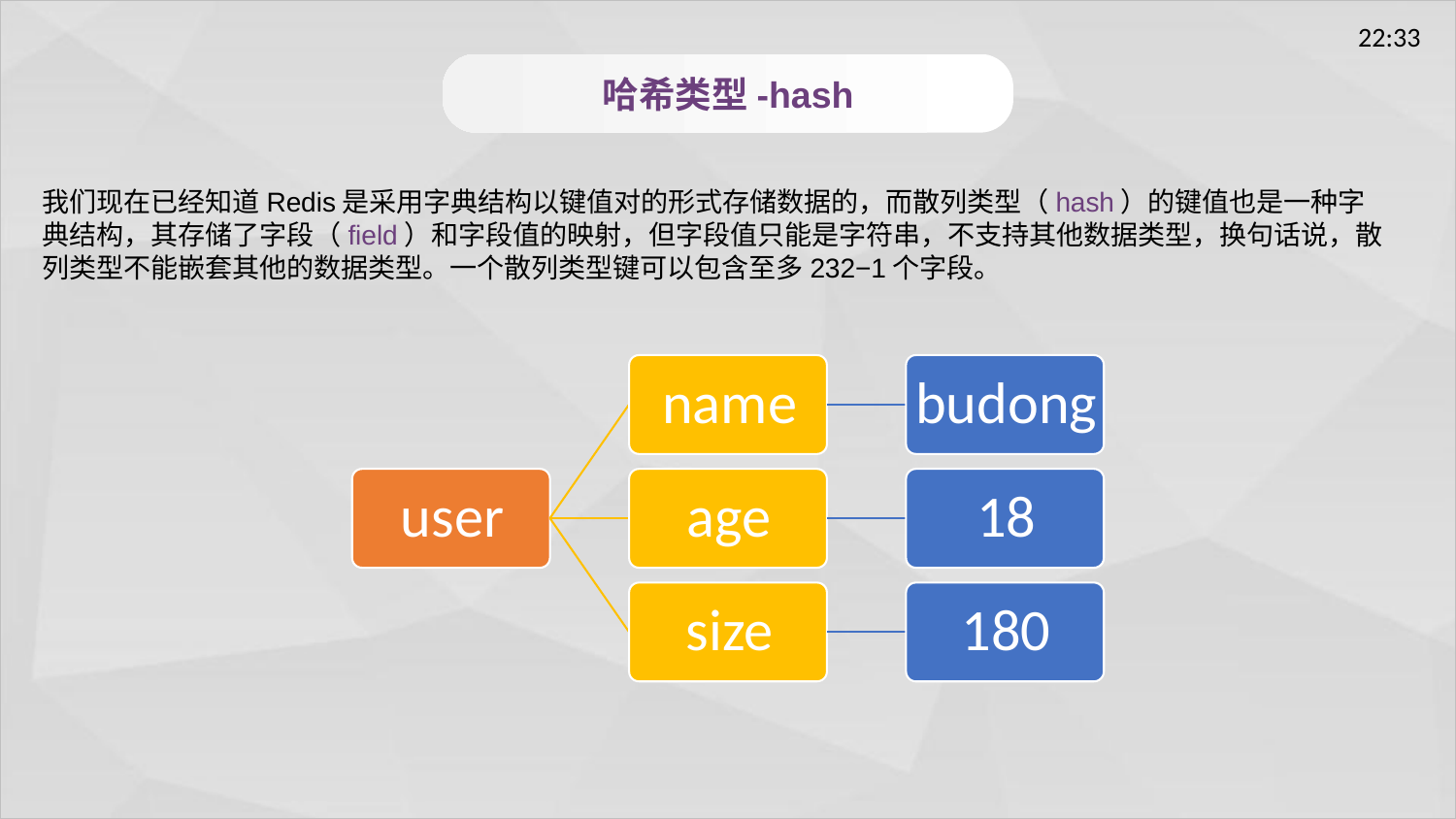

哈希类型-hash
我们现在已经知道Redis是采用字典结构以键值对的形式存储数据的，而散列类型（hash）的键值也是一种字典结构，其存储了字段（field）和字段值的映射，但字段值只能是字符串，不支持其他数据类型，换句话说，散列类型不能嵌套其他的数据类型。一个散列类型键可以包含至多232−1个字段。
user

name

budong

age

18

size

180